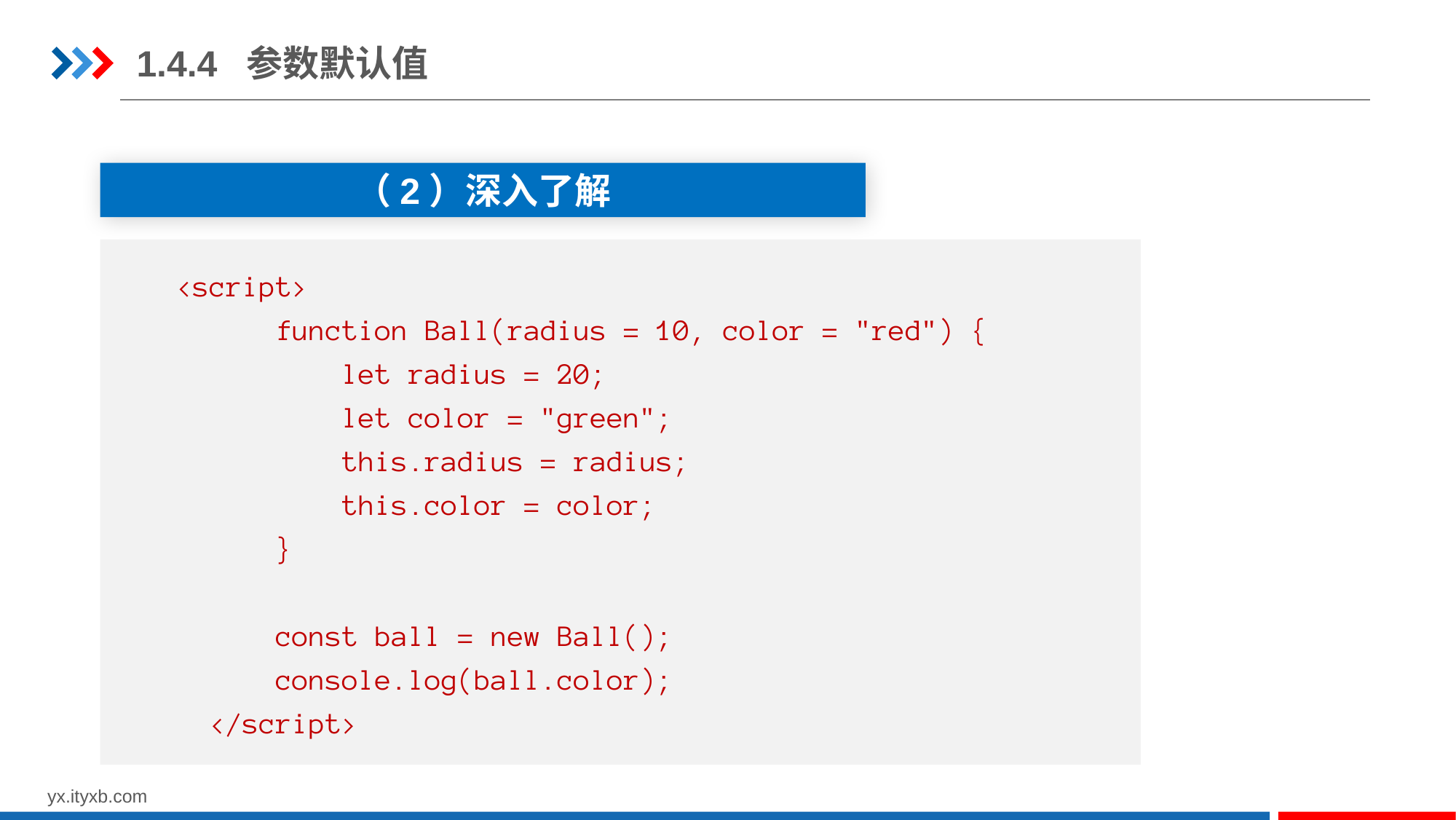

1.4.4  参数默认值
（2）深入了解

  <script>
        function Ball(radius = 10, color = "red") {
            let radius = 20;
            let color = "green";
            this.radius = radius;
            this.color = color;
        }

        const ball = new Ball();
        console.log(ball.color);
    </script>